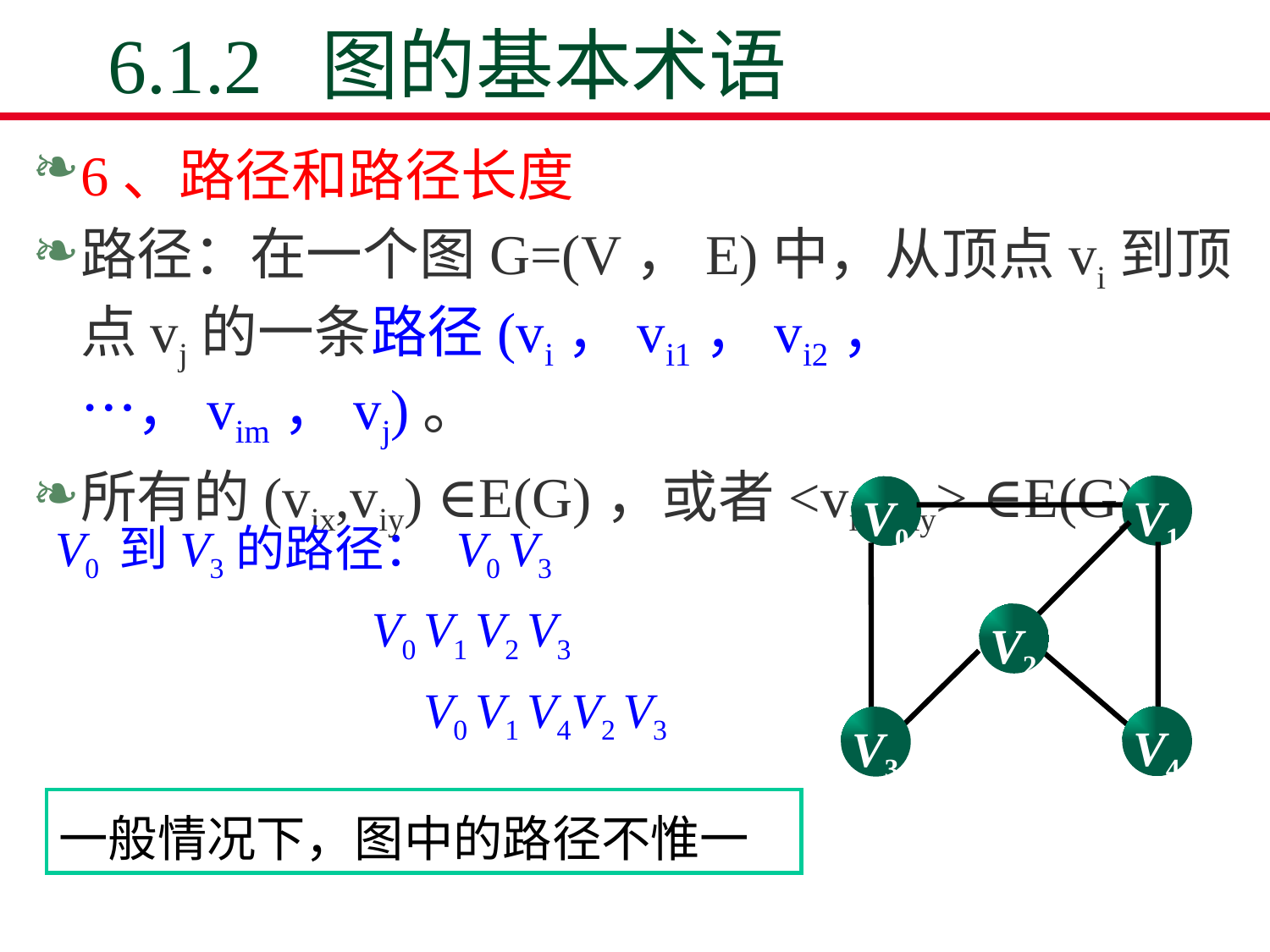

# 6.1.2  图的基本术语
6、路径和路径长度
路径：在一个图G=(V，E)中，从顶点vi到顶点vj的一条路径(vi，vi1，vi2，…，vim，vj)。
所有的(vix,viy) ∈E(G)，或者<vix,viy> ∈E(G)

V1
V0

V2

V4
V3

V0 到V3的路径： V0 V3
                                            V0 V1 V2 V3
                              V0 V1 V4V2 V3
一般情况下，图中的路径不惟一